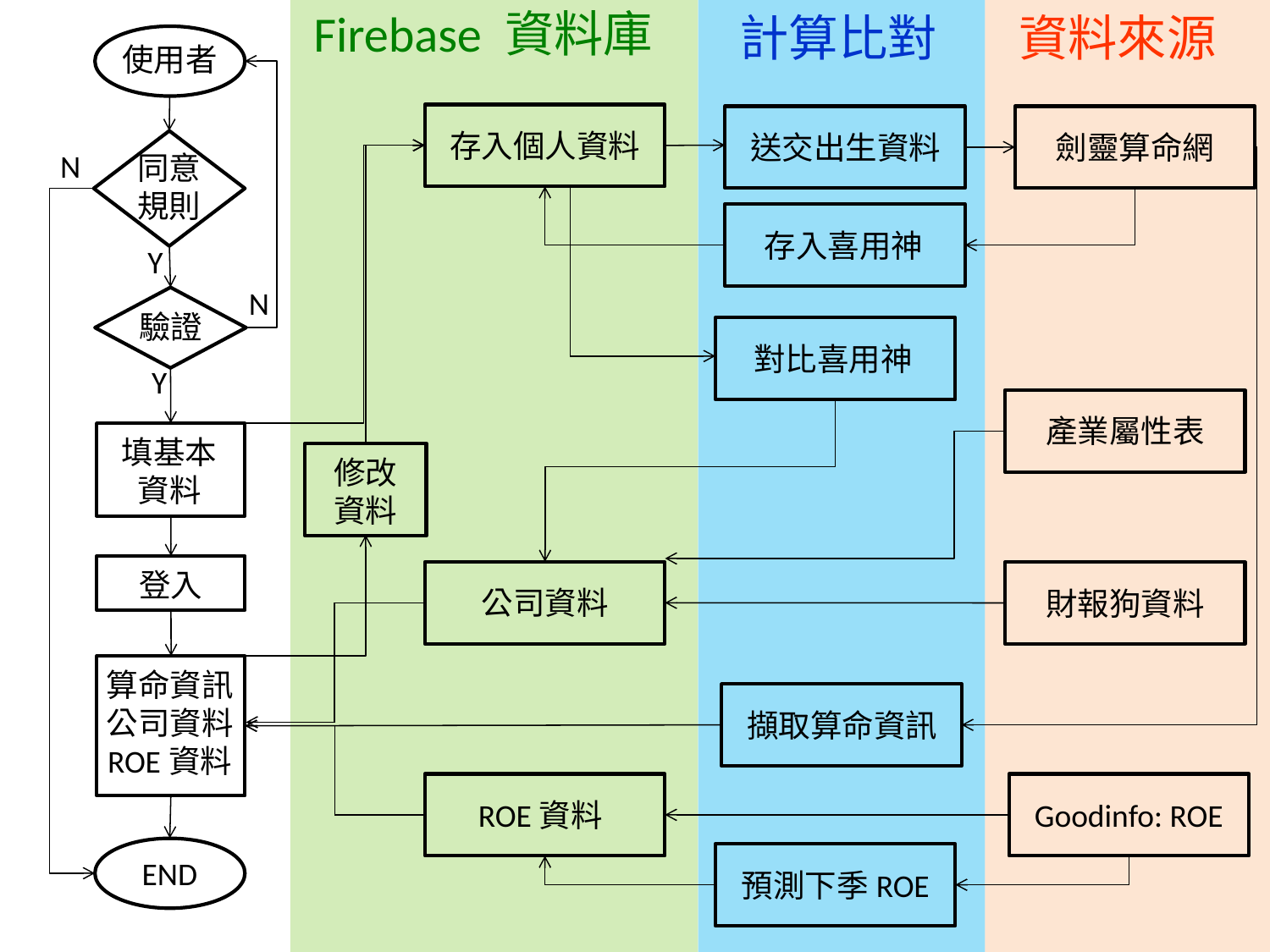

Firebase 資料庫
計算比對
資料來源

使用者

存入個人資料
劍靈算命網
送交出生資料

N
同意
規則

存入喜用神
Y

N

驗證

對比喜用神

Y

產業屬性表

填基本
資料

修改
資料

登入

公司資料
財報狗資料

算命資訊
公司資料
ROE資料

擷取算命資訊

Goodinfo: ROE
ROE資料

END
預測下季ROE